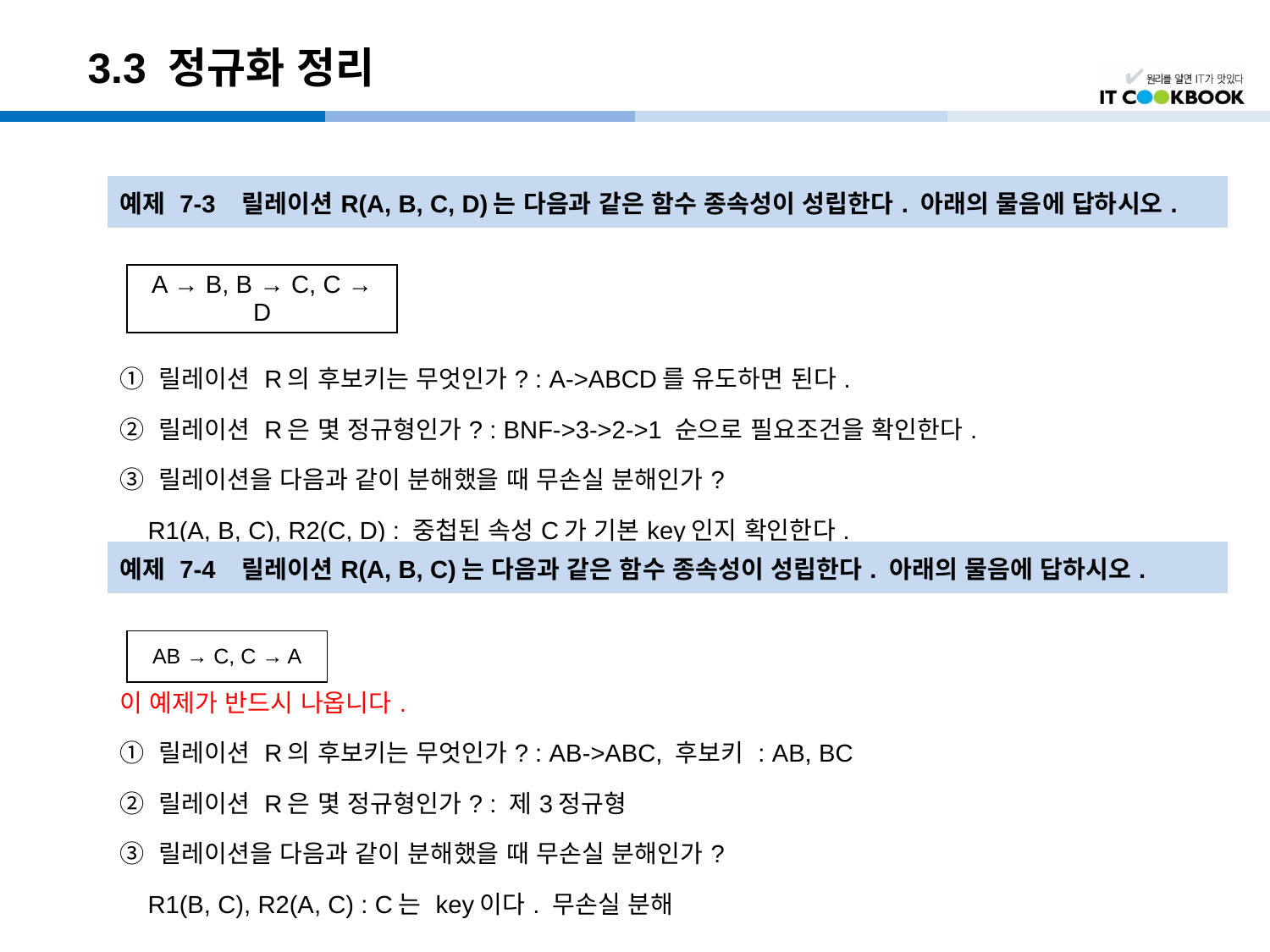

# 3.3 정규화 정리
| 예제 7-3 릴레이션R(A, B, C, D)는 다음과 같은 함수 종속성이 성립한다. 아래의 물음에 답하시오. |
| --- |
| ① 릴레이션 R의 후보키는 무엇인가? : A->ABCD를 유도하면 된다. ② 릴레이션 R은 몇 정규형인가? : BNF->3->2->1 순으로 필요조건을 확인한다. ③ 릴레이션을 다음과 같이 분해했을 때 무손실 분해인가? R1(A, B, C), R2(C, D) : 중첩된 속성C가 기본key인지 확인한다. |
| A → B, B → C, C → D |
| --- |
| 예제 7-4 릴레이션R(A, B, C)는 다음과 같은 함수 종속성이 성립한다. 아래의 물음에 답하시오. |
| --- |
| 이 예제가 반드시 나옵니다. ① 릴레이션 R의 후보키는 무엇인가? : AB->ABC, 후보키 : AB, BC ② 릴레이션 R은 몇 정규형인가? : 제3정규형 ③ 릴레이션을 다음과 같이 분해했을 때 무손실 분해인가? R1(B, C), R2(A, C) : C는 key이다. 무손실 분해 |
| AB → C, C → A |
| --- |